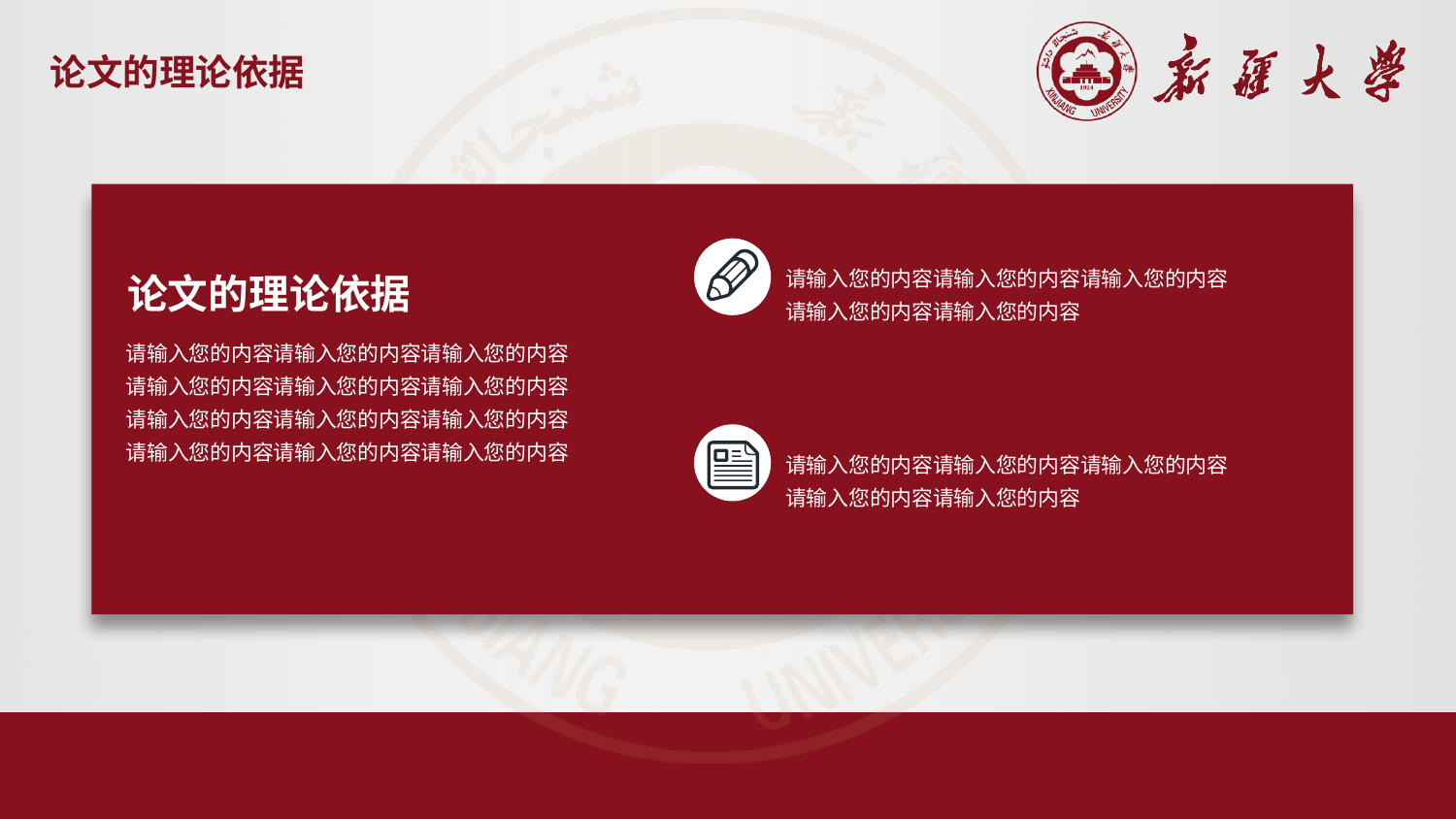

论文的理论依据

请输入您的内容请输入您的内容请输入您的内容请输入您的内容请输入您的内容

论文的理论依据
请输入您的内容请输入您的内容请输入您的内容请输入您的内容请输入您的内容请输入您的内容请输入您的内容请输入您的内容请输入您的内容请输入您的内容请输入您的内容请输入您的内容

请输入您的内容请输入您的内容请输入您的内容请输入您的内容请输入您的内容